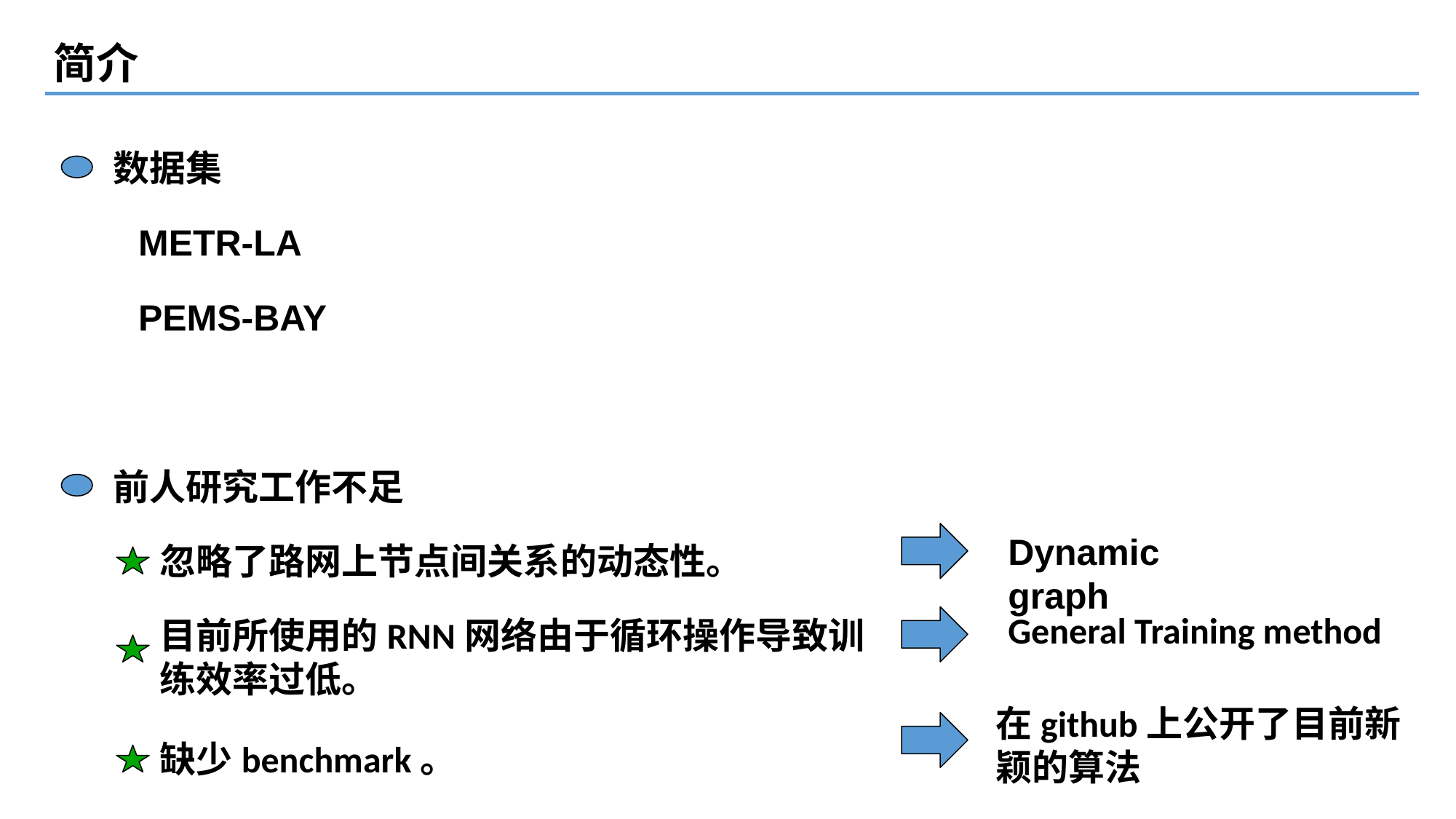

简介
数据集

METR-LA
PEMS-BAY
前人研究工作不足

Dynamic graph
忽略了路网上节点间关系的动态性。

General Training method

目前所使用的RNN网络由于循环操作导致训练效率过低。

在github上公开了目前新颖的算法

缺少benchmark。